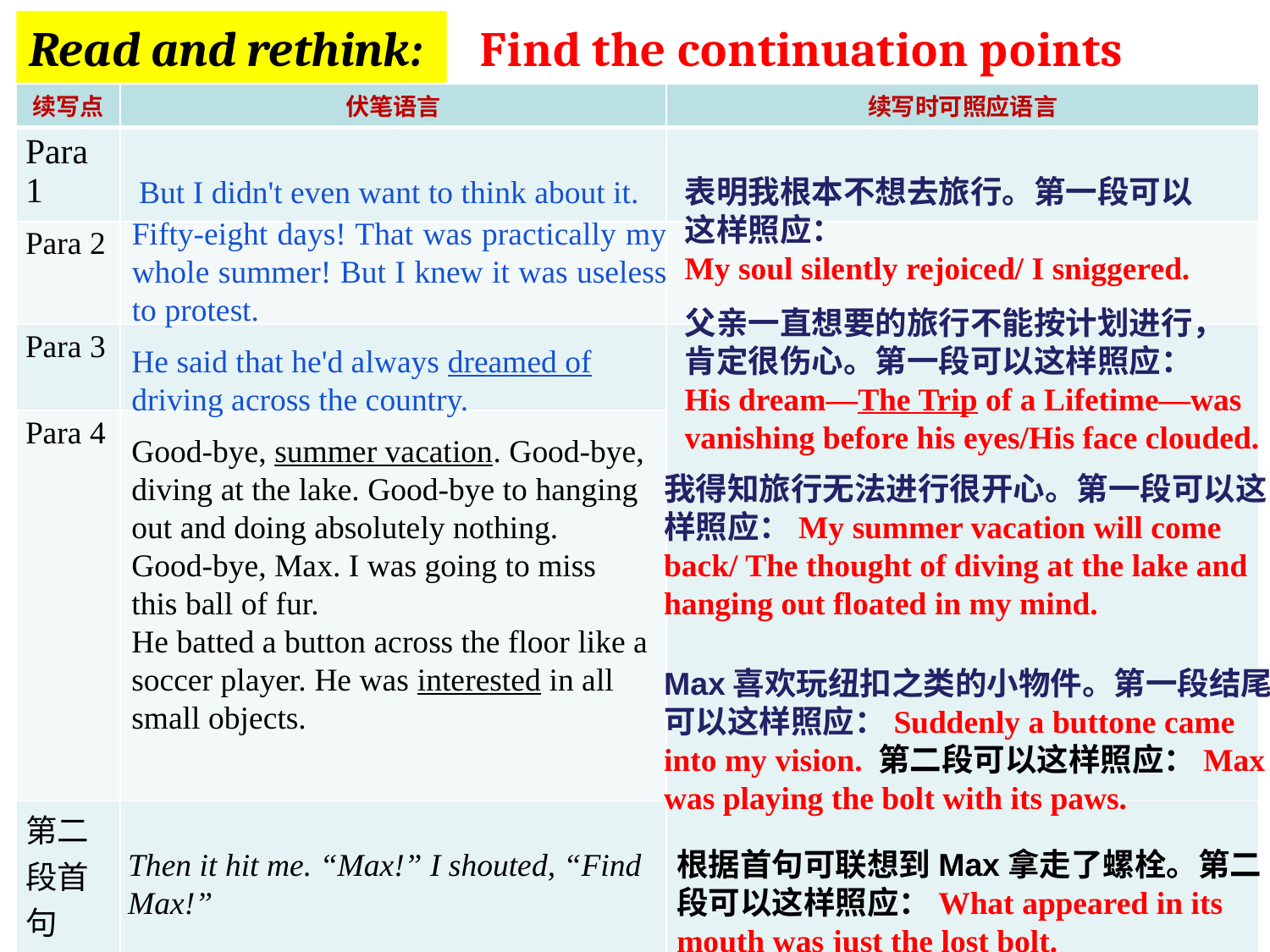

Read and rethink:
Find the continuation points
| 续写点 | 伏笔语言 | 续写时可照应语言 |
| --- | --- | --- |
| Para 1 |  |  |
| Para 2 |  |  |
| Para 3 |  |  |
| Para 4 |  |  |
| 第二段首句 |  |  |
But I didn't even want to think about it.
表明我根本不想去旅行。第一段可以
这样照应：
My soul silently rejoiced/ I sniggered.
Fifty-eight days! That was practically my
whole summer! But I knew it was useless
to protest.
父亲一直想要的旅行不能按计划进行，
肯定很伤心。第一段可以这样照应：
His dream—The Trip of a Lifetime—was vanishing before his eyes/His face clouded.
He said that he'd always dreamed of
driving across the country.
Good-bye, summer vacation. Good-bye,
diving at the lake. Good-bye to hanging
out and doing absolutely nothing.
Good-bye, Max. I was going to miss
this ball of fur.
He batted a button across the floor like a
soccer player. He was interested in all
small objects.
我得知旅行无法进行很开心。第一段可以这样照应：My summer vacation will come back/ The thought of diving at the lake and hanging out floated in my mind.
Max喜欢玩纽扣之类的小物件。第一段结尾可以这样照应：Suddenly a buttone came
into my vision. 第二段可以这样照应：Max was playing the bolt with its paws.
Then it hit me. “Max!” I shouted, “Find
Max!”
根据首句可联想到Max拿走了螺栓。第二段可以这样照应：What appeared in its
mouth was just the lost bolt.